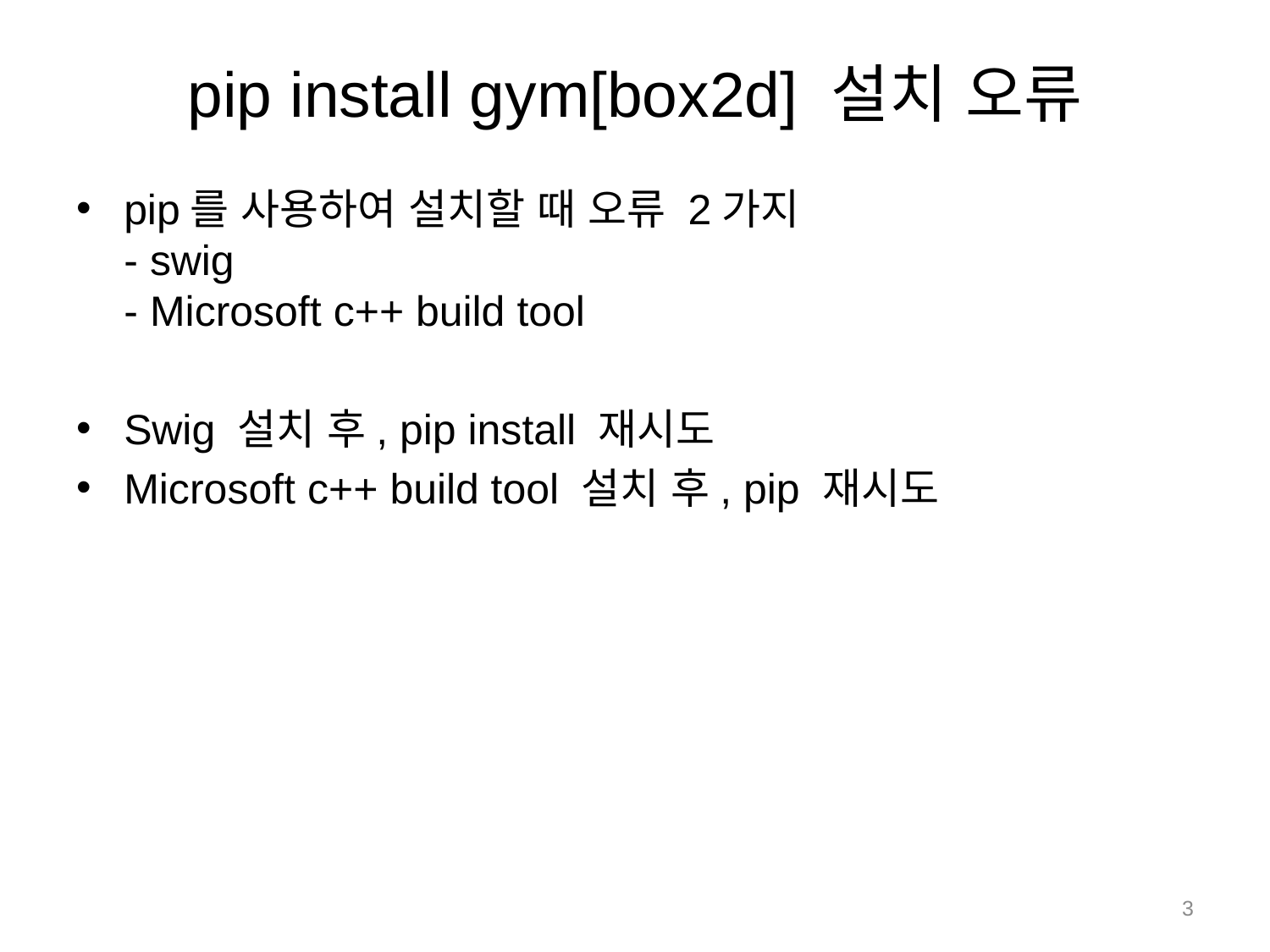

# pip install gym[box2d] 설치 오류
pip를 사용하여 설치할 때 오류 2가지
- swig
- Microsoft c++ build tool

Swig 설치 후, pip install 재시도
Microsoft c++ build tool 설치 후, pip 재시도
3